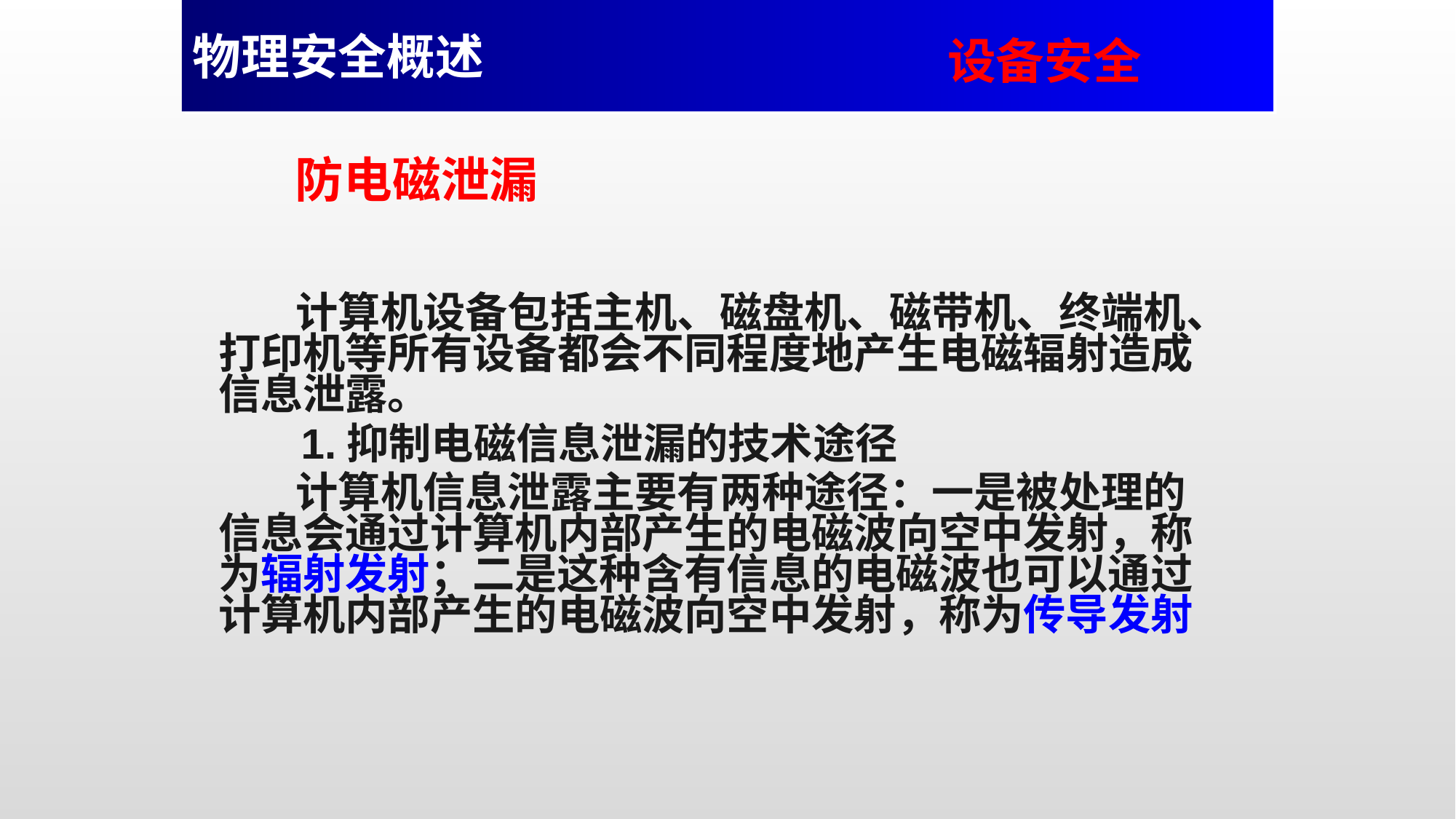

物理安全概述
设备安全
防电磁泄漏
       计算机设备包括主机、磁盘机、磁带机、终端机、打印机等所有设备都会不同程度地产生电磁辐射造成信息泄露。
       1.抑制电磁信息泄漏的技术途径
       计算机信息泄露主要有两种途径：一是被处理的信息会通过计算机内部产生的电磁波向空中发射，称为辐射发射；二是这种含有信息的电磁波也可以通过计算机内部产生的电磁波向空中发射，称为传导发射